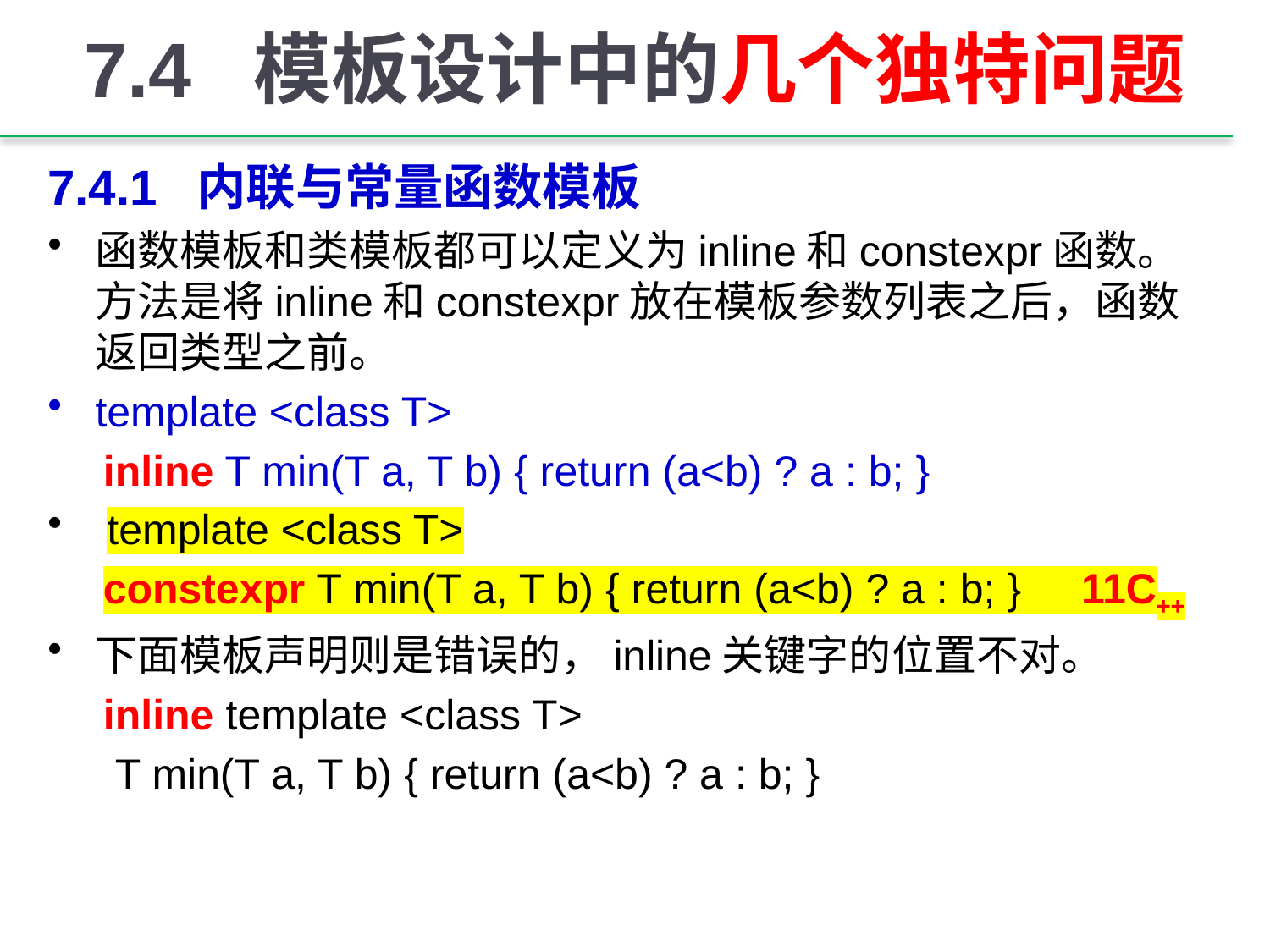

# 7.4  模板设计中的几个独特问题
7.4.1  内联与常量函数模板
函数模板和类模板都可以定义为inline和constexpr函数。方法是将inline和constexpr放在模板参数列表之后，函数返回类型之前。
template <class T>
inline T min(T a, T b) { return (a<b) ? a : b; }
 template <class T>
constexpr T min(T a, T b) { return (a<b) ? a : b; }     11C++
下面模板声明则是错误的，inline关键字的位置不对。
inline template <class T>
 T min(T a, T b) { return (a<b) ? a : b; }